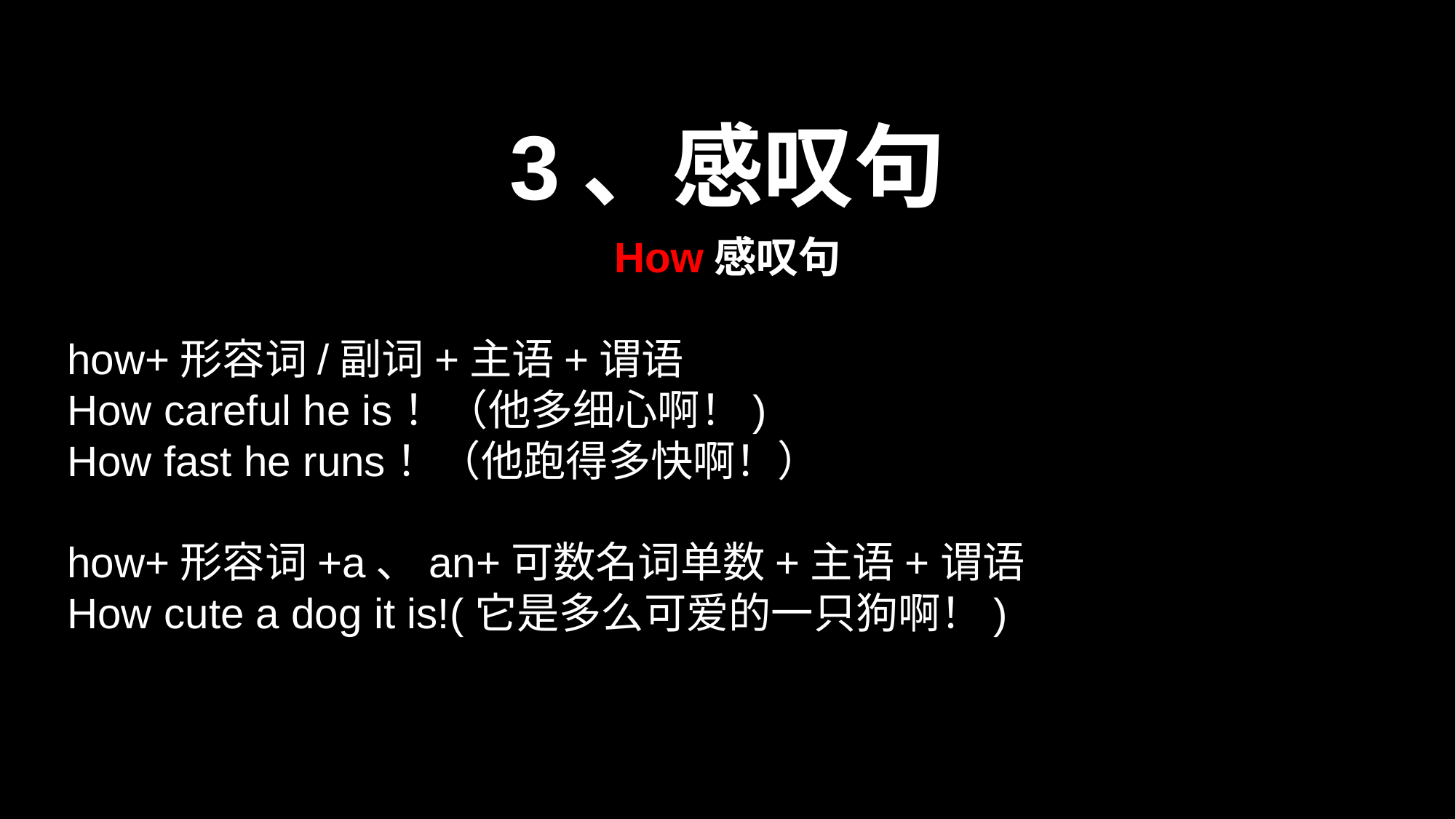

3、感叹句
How感叹句

how+形容词/副词+主语+谓语
How careful he is！（他多细心啊！)
How fast he runs！（他跑得多快啊！）

how+形容词+a、an+可数名词单数+主语+谓语
How cute a dog it is!(它是多么可爱的一只狗啊！)